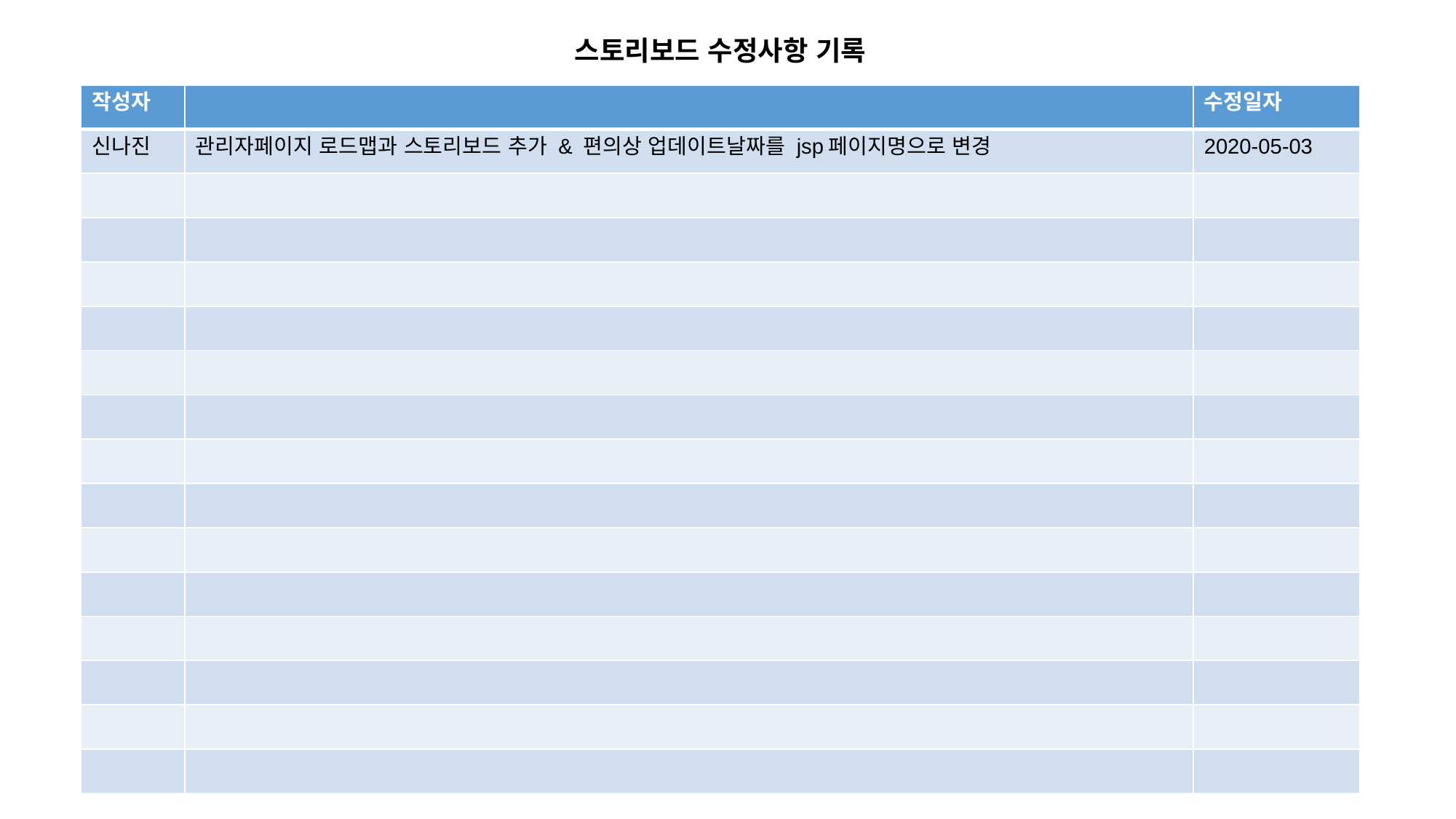

스토리보드 수정사항 기록
| 작성자 |  | 수정일자 |
| --- | --- | --- |
| 신나진 | 관리자페이지 로드맵과 스토리보드 추가 & 편의상 업데이트날짜를 jsp페이지명으로 변경 | 2020-05-03 |
|  |  |  |
|  |  |  |
|  |  |  |
|  |  |  |
|  |  |  |
|  |  |  |
|  |  |  |
|  |  |  |
|  |  |  |
|  |  |  |
|  |  |  |
|  |  |  |
|  |  |  |
|  |  |  |